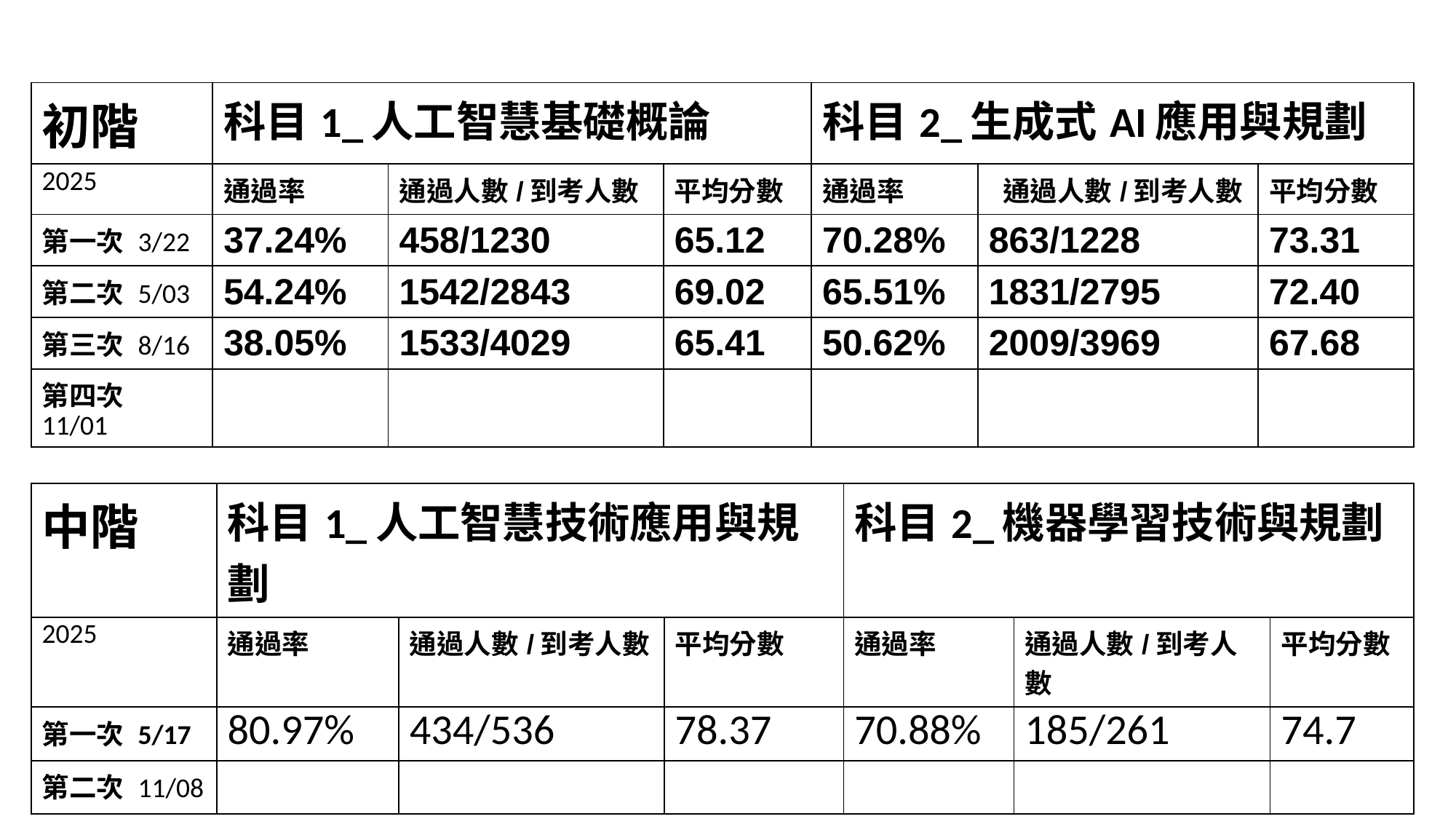

| 初階 | 科目1\_人工智慧基礎概論 |  |  | 科目2\_生成式AI應用與規劃 |  |  |
| --- | --- | --- | --- | --- | --- | --- |
| 2025 | 通過率 | 通過人數/到考人數 | 平均分數 | 通過率 | 通過人數/到考人數 | 平均分數 |
| 第一次 3/22 | 37.24% | 458/1230 | 65.12 | 70.28% | 863/1228 | 73.31 |
| 第二次 5/03 | 54.24% | 1542/2843 | 69.02 | 65.51% | 1831/2795 | 72.40 |
| 第三次 8/16 | 38.05% | 1533/4029 | 65.41 | 50.62% | 2009/3969 | 67.68 |
| 第四次 11/01 |  |  |  |  |  |  |
| 中階 | 科目1\_人工智慧技術應用與規劃 |  |  | 科目2\_機器學習技術與規劃 |  |  |
| --- | --- | --- | --- | --- | --- | --- |
| 2025 | 通過率 | 通過人數/到考人數 | 平均分數 | 通過率 | 通過人數/到考人數 | 平均分數 |
| 第一次 5/17 | 80.97% | 434/536 | 78.37 | 70.88% | 185/261 | 74.7 |
| 第二次 11/08 |  |  |  |  |  |  |